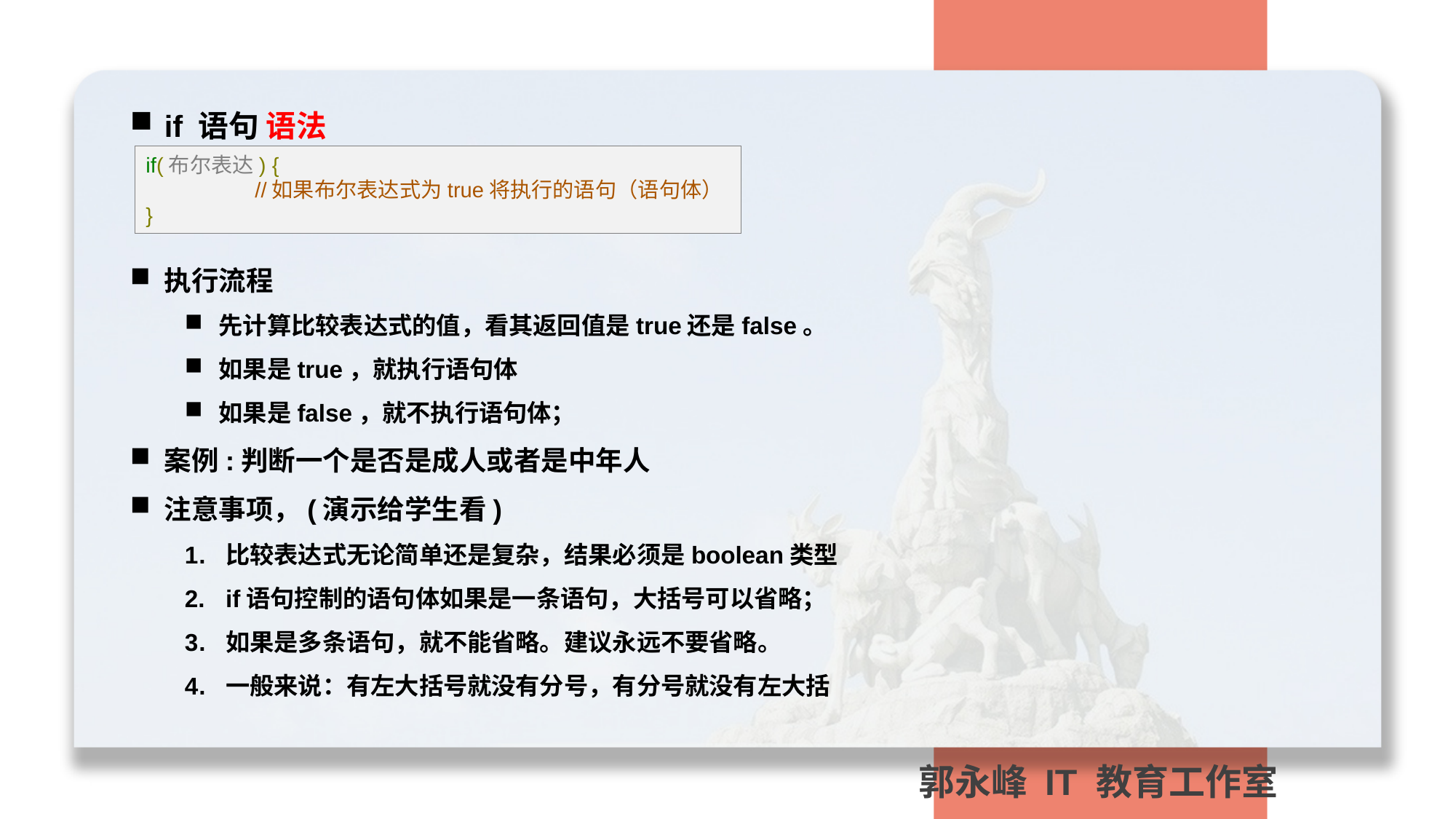

if 语句 语法

执行流程
先计算比较表达式的值，看其返回值是true还是false。
如果是true，就执行语句体
如果是false，就不执行语句体；
案例:判断一个是否是成人或者是中年人
注意事项，(演示给学生看)
比较表达式无论简单还是复杂，结果必须是boolean类型
if语句控制的语句体如果是一条语句，大括号可以省略；
如果是多条语句，就不能省略。建议永远不要省略。
一般来说：有左大括号就没有分号，有分号就没有左大括
if(布尔表达) {
	//如果布尔表达式为true将执行的语句（语句体）
}